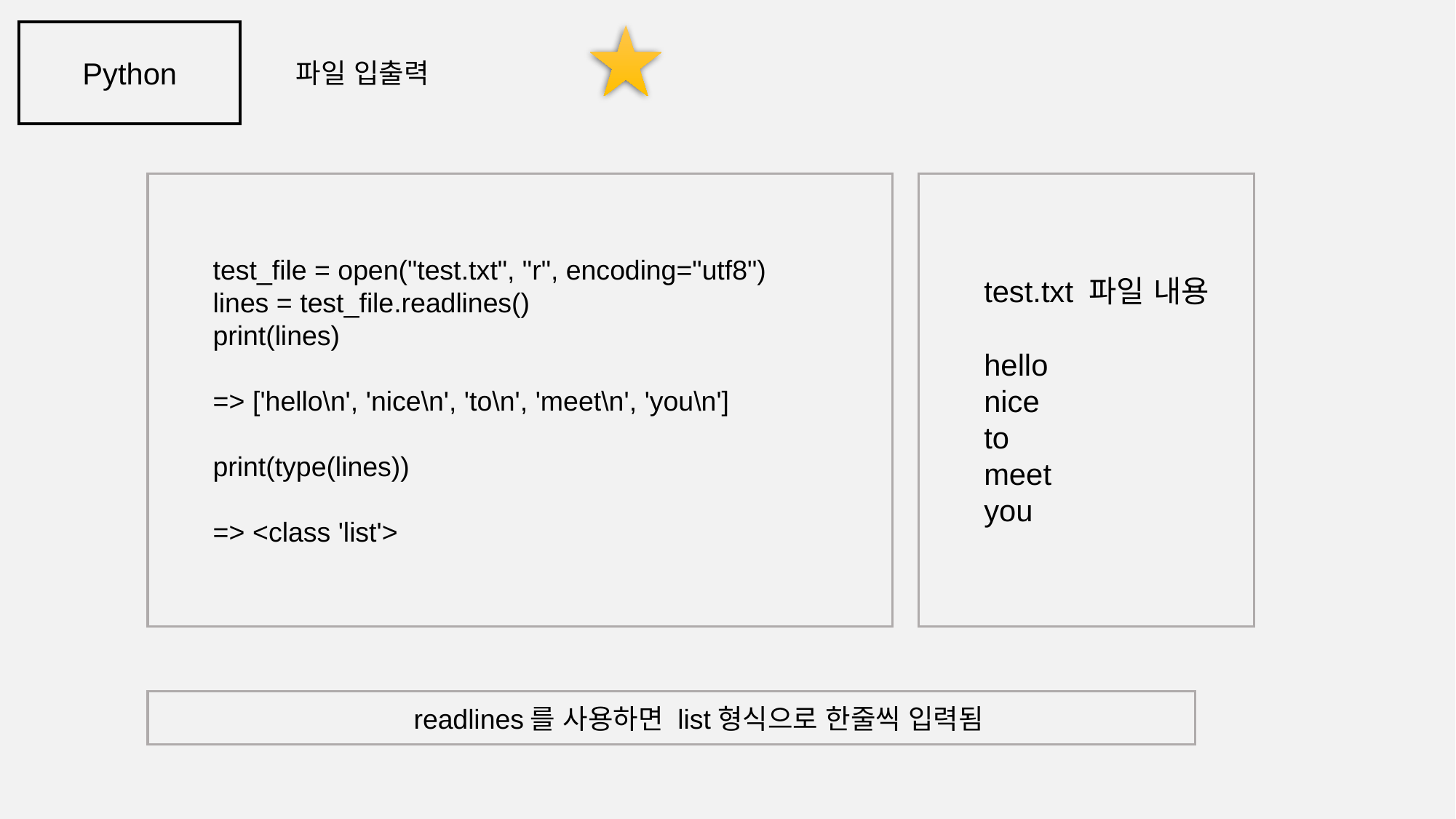

Python
파일 입출력
test_file = open("test.txt", "r", encoding="utf8")
lines = test_file.readlines()
print(lines)

=> ['hello\n', 'nice\n', 'to\n', 'meet\n', 'you\n']

print(type(lines))

=> <class 'list'>
test.txt 파일 내용

hello
nice
to
meet
you
   '"
readlines를 사용하면 list형식으로 한줄씩 입력됨